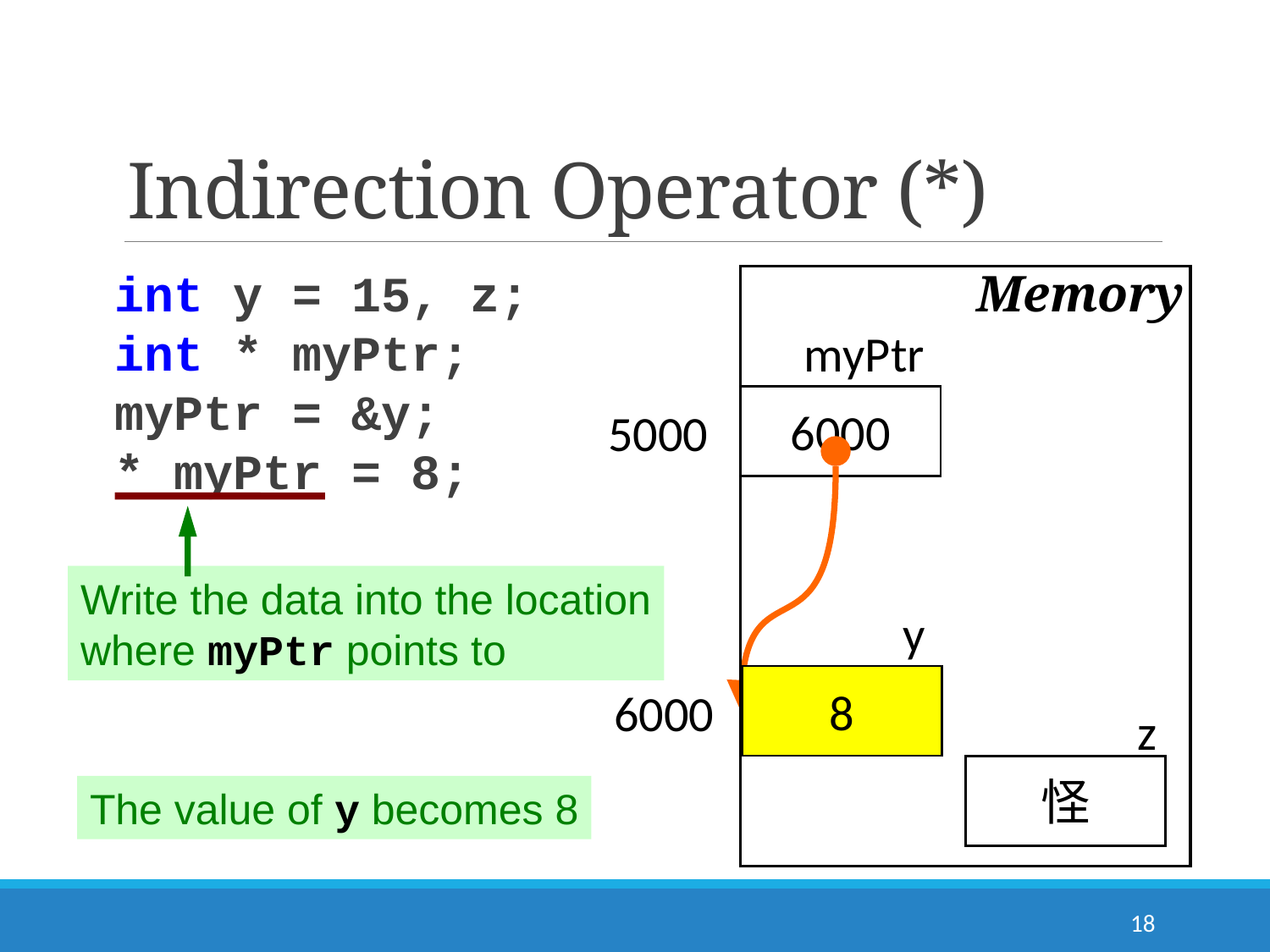

# Indirection Operator (*)
int y = 15, z;
int * myPtr;
myPtr = &y;
* myPtr = 8;

Memory

myPtr
6000
5000

Write the data into the location
where myPtr points to
y
15
8
6000
z
怪
The value of y becomes 8
18